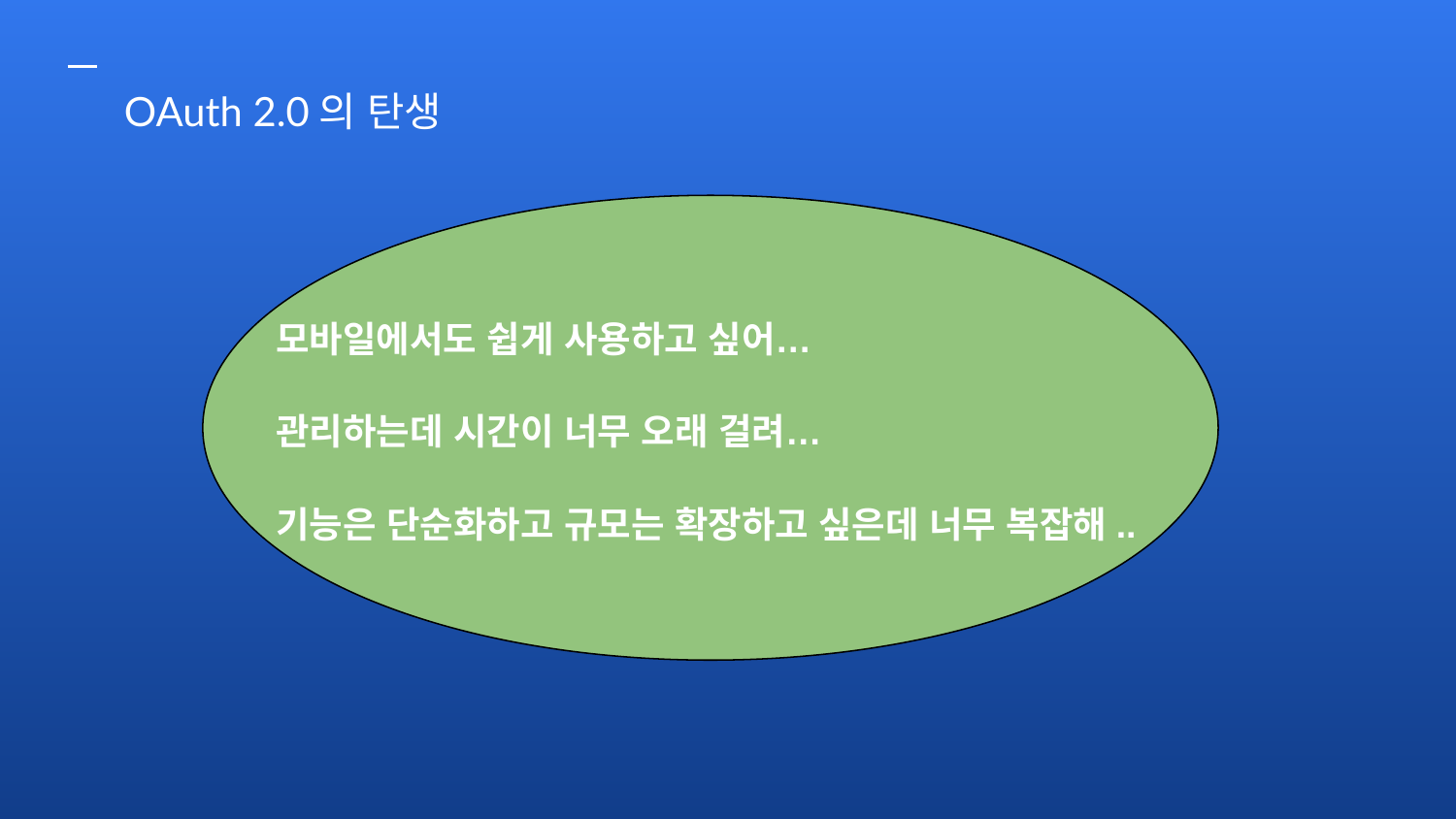

OAuth 2.0의 탄생

모바일에서도 쉽게 사용하고 싶어…
관리하는데 시간이 너무 오래 걸려…
기능은 단순화하고 규모는 확장하고 싶은데 너무 복잡해..